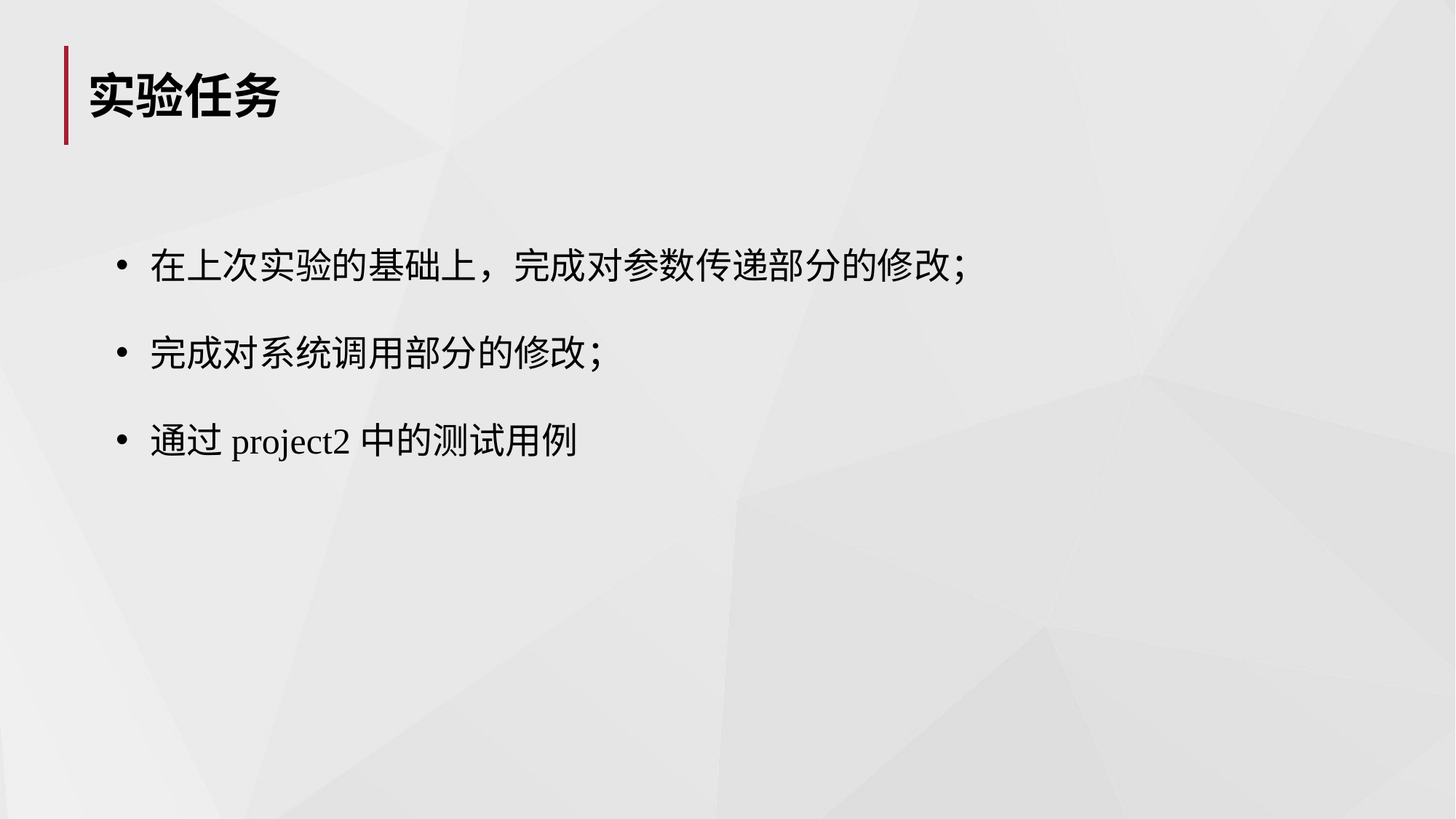

实验任务
在上次实验的基础上，完成对参数传递部分的修改；

完成对系统调用部分的修改；

通过project2中的测试用例